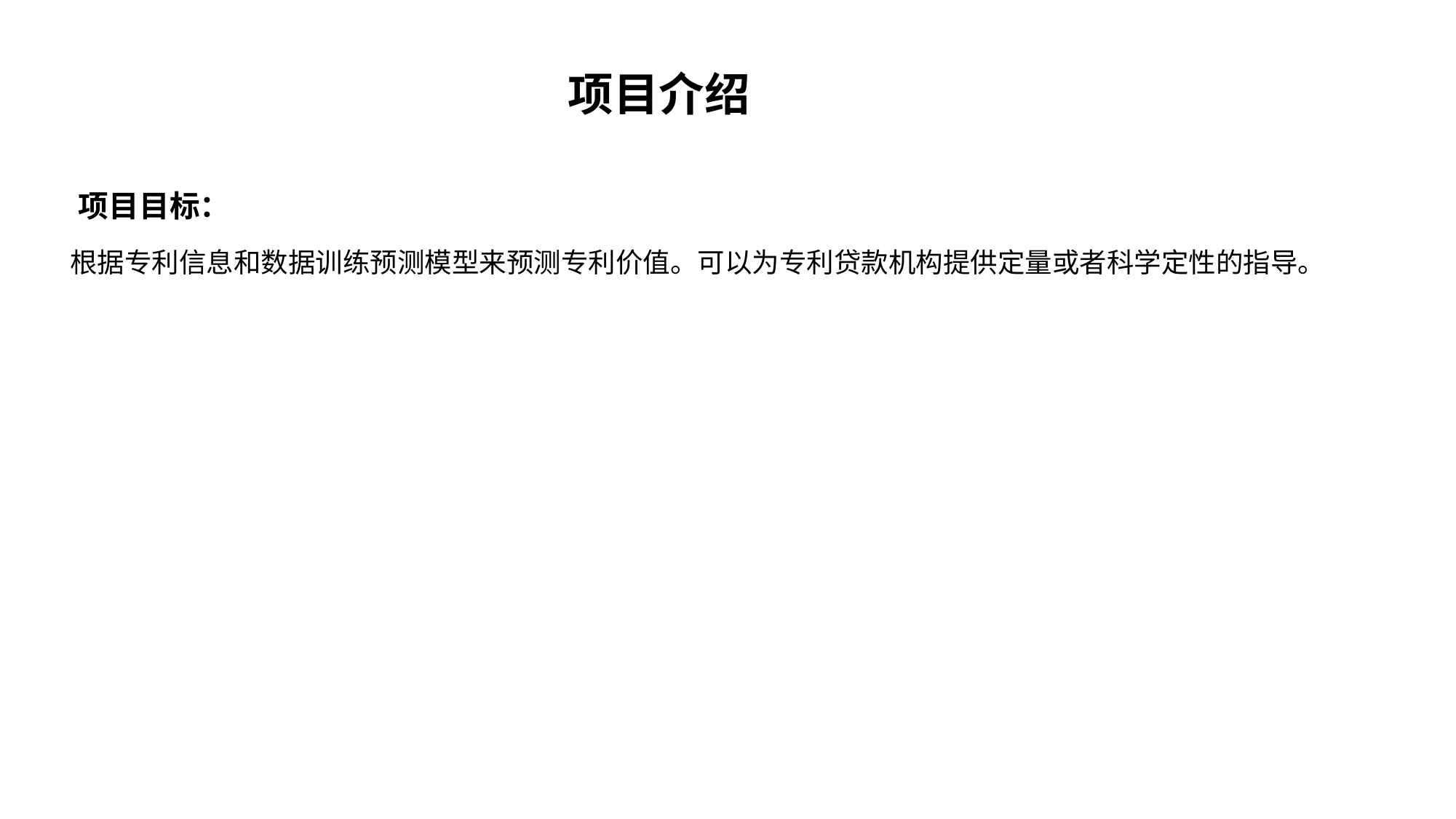

项目介绍
项目目标：

根据专利信息和数据训练预测模型来预测专利价值。可以为专利贷款机构提供定量或者科学定性的指导。